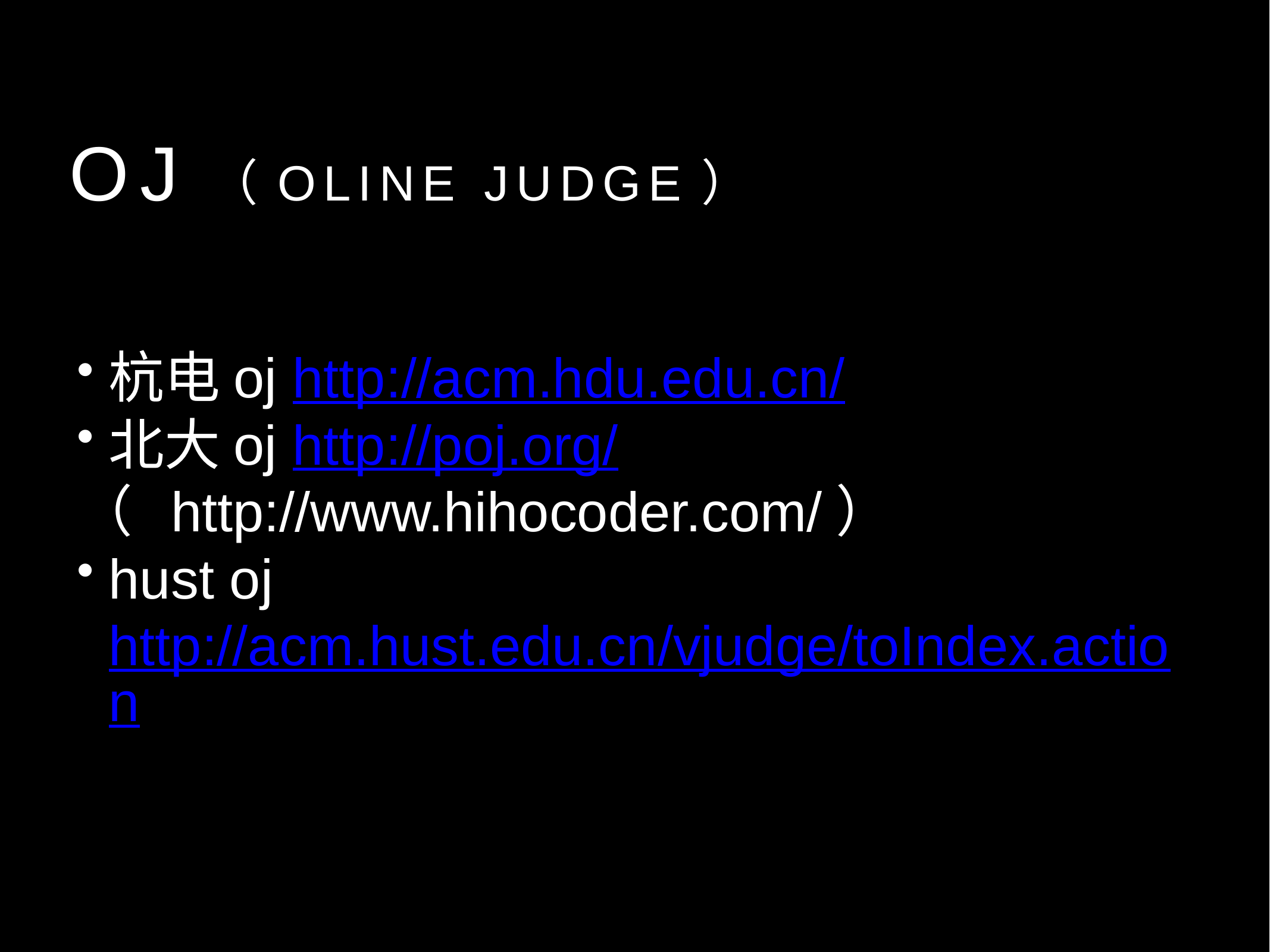

# oj（oline judge）
杭电oj http://acm.hdu.edu.cn/
北大oj http://poj.org/
（  http://www.hihocoder.com/）
hust oj http://acm.hust.edu.cn/vjudge/toIndex.action